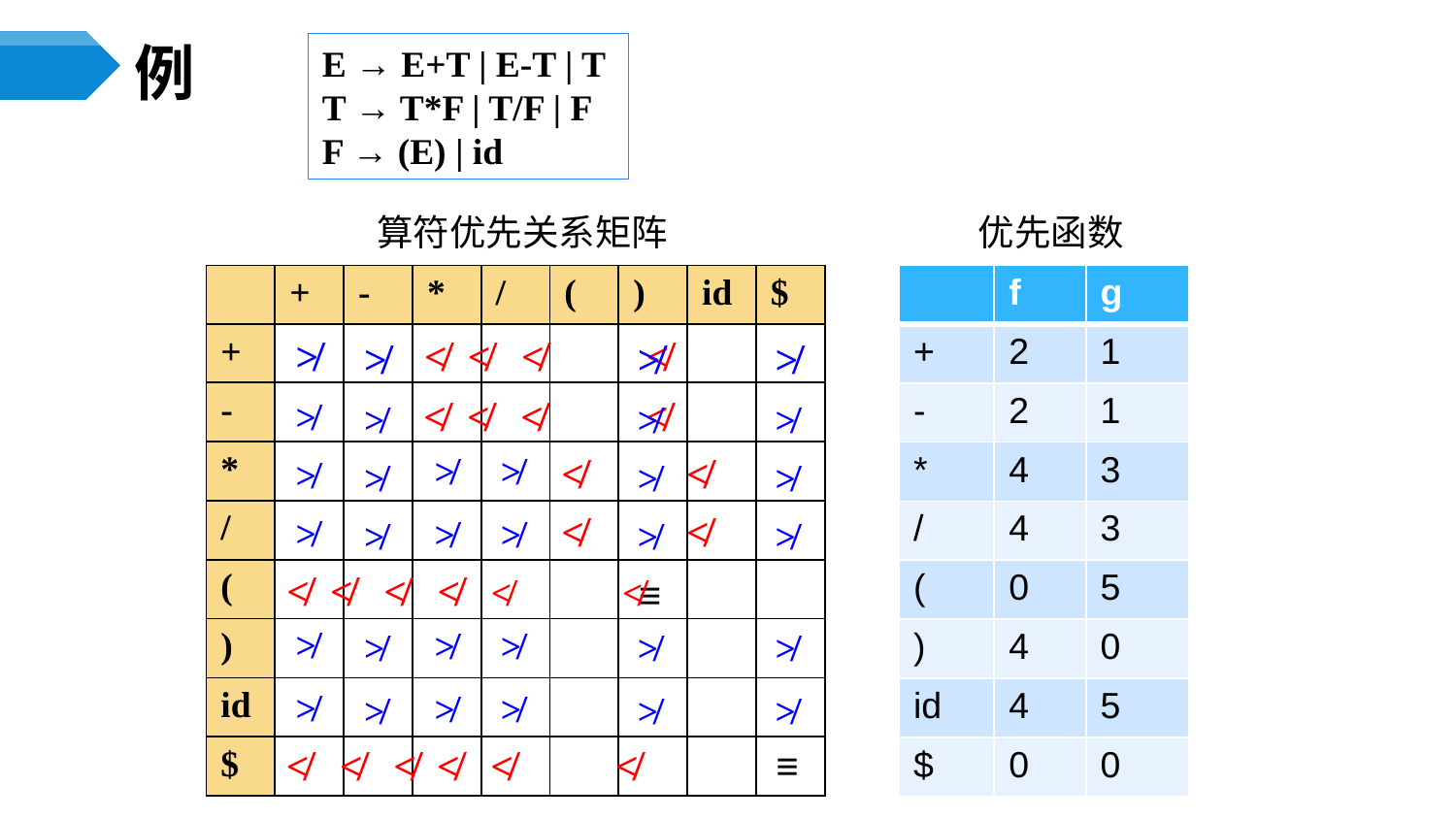

E → E+T | E-T | T
T → T*F | T/F | F
F → (E) | id
# 例
算符优先关系矩阵
优先函数
|  | f | g |
| --- | --- | --- |
| + | 2 | 1 |
| - | 2 | 1 |
| \* | 4 | 3 |
| / | 4 | 3 |
| ( | 0 | 5 |
| ) | 4 | 0 |
| id | 4 | 5 |
| $ | 0 | 0 |
|  | + | - | \* | / | ( | ) | id | $ |
| --- | --- | --- | --- | --- | --- | --- | --- | --- |
| + |  |  |  |  |  |  |  |  |
| - |  |  |  |  |  |  |  |  |
| \* |  |  |  |  |  |  |  |  |
| / |  |  |  |  |  |  |  |  |
| ( |  |  |  |  |  |  |  |  |
| ) |  |  |  |  |  |  |  |  |
| id |  |  |  |  |  |  |  |  |
| $ |  |  |  |  |  |  |  |  |
≯

≯

≯

≯

≯

≯
≮  ≮   ≮          ≮
≯

≯

≯

≯

≯

≯
≯

≯

≯

≯

≯

≯
≯

≯

≯

≯

≯

≯
≮  ≮   ≮          ≮
≯

≯

≯

≯
≯

≯

≯

≯
≮          ≮
≮          ≮
≮  ≮   ≮   ≮   ≮            ≮
≡
≮   ≮   ≮  ≮   ≮          ≮
≡